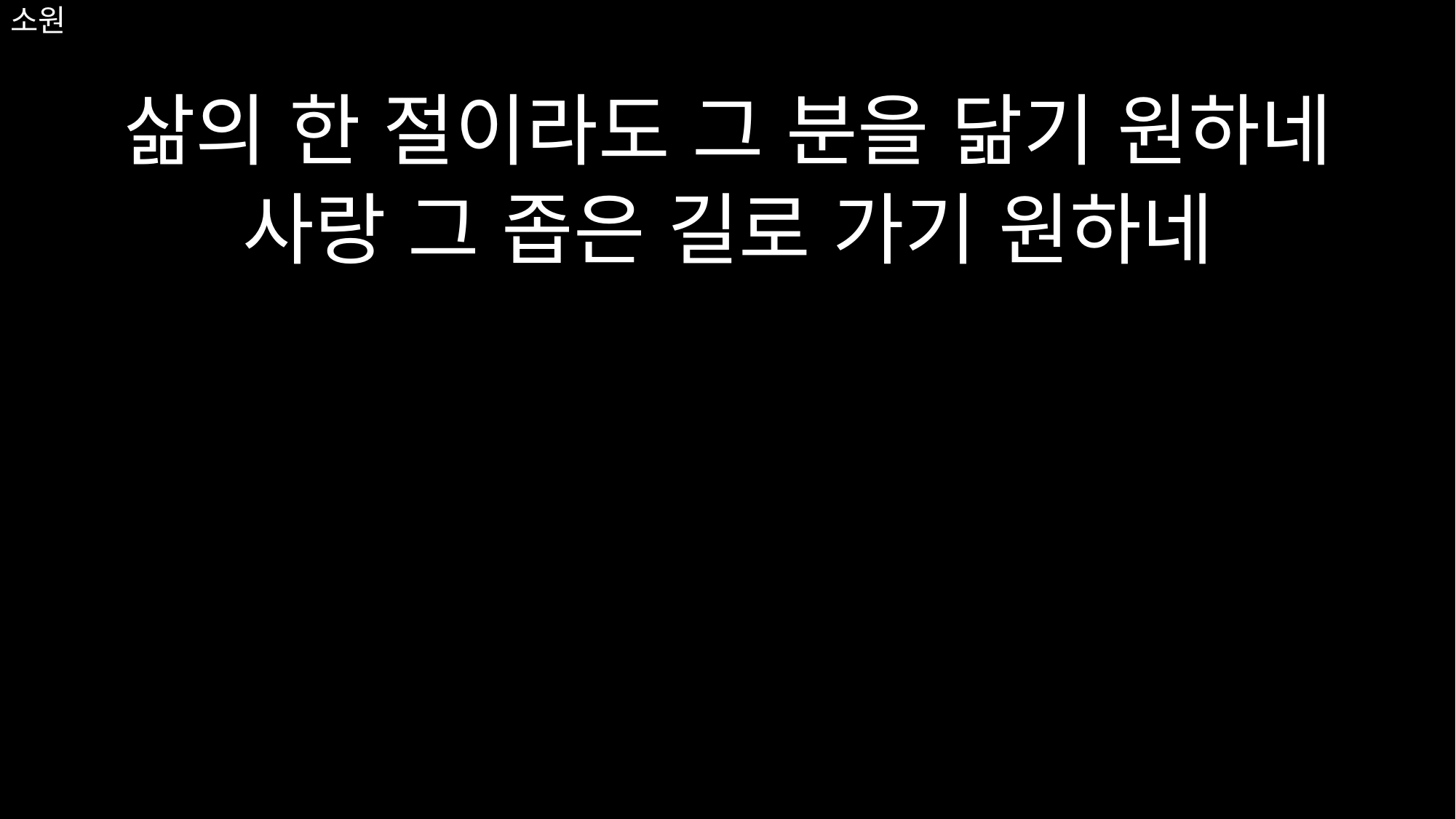

삶의 한 절이라도 그 분을 닮기 원하네
사랑 그 좁은 길로 가기 원하네

# 소원